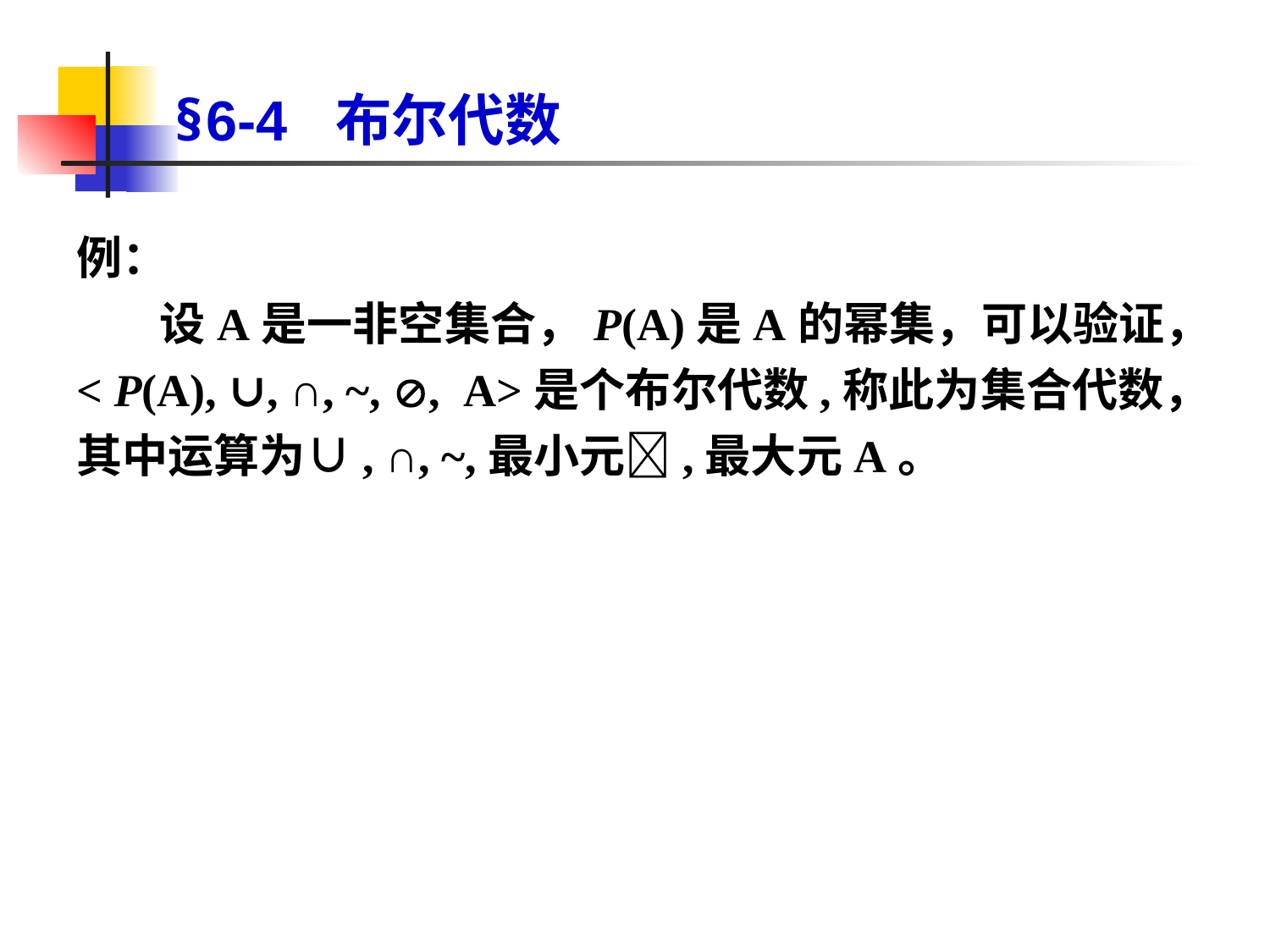

# §6-4 布尔代数
例：
       设A是一非空集合，P(A)是A的幂集，可以验证，
< P(A), ∪, ∩, ~, ∅,  A>是个布尔代数,称此为集合代数，其中运算为∪, ∩, ~,最小元∅,最大元A。
39